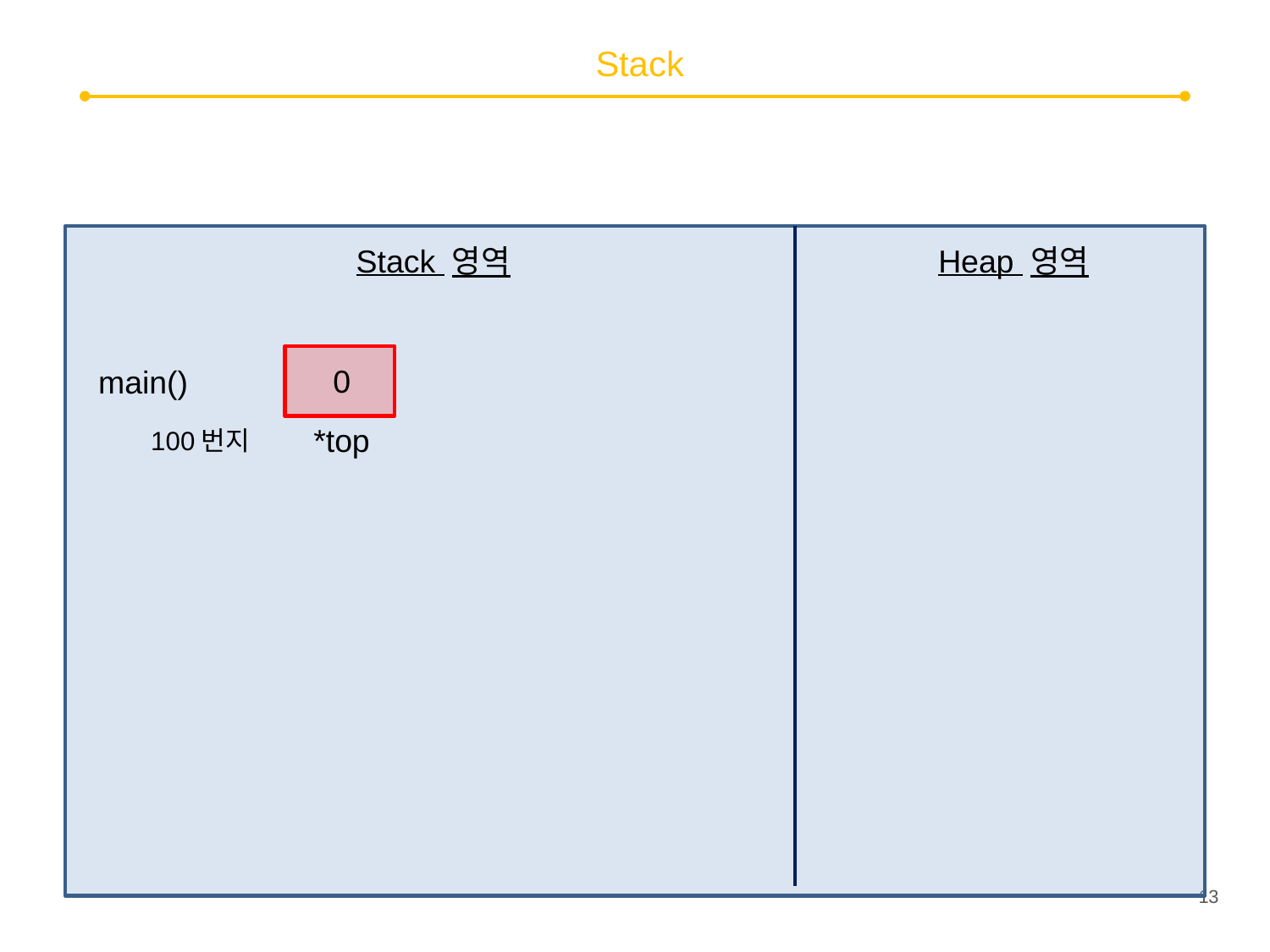

# Stack

Stack 영역
Heap 영역

0
main()
*top
100번지